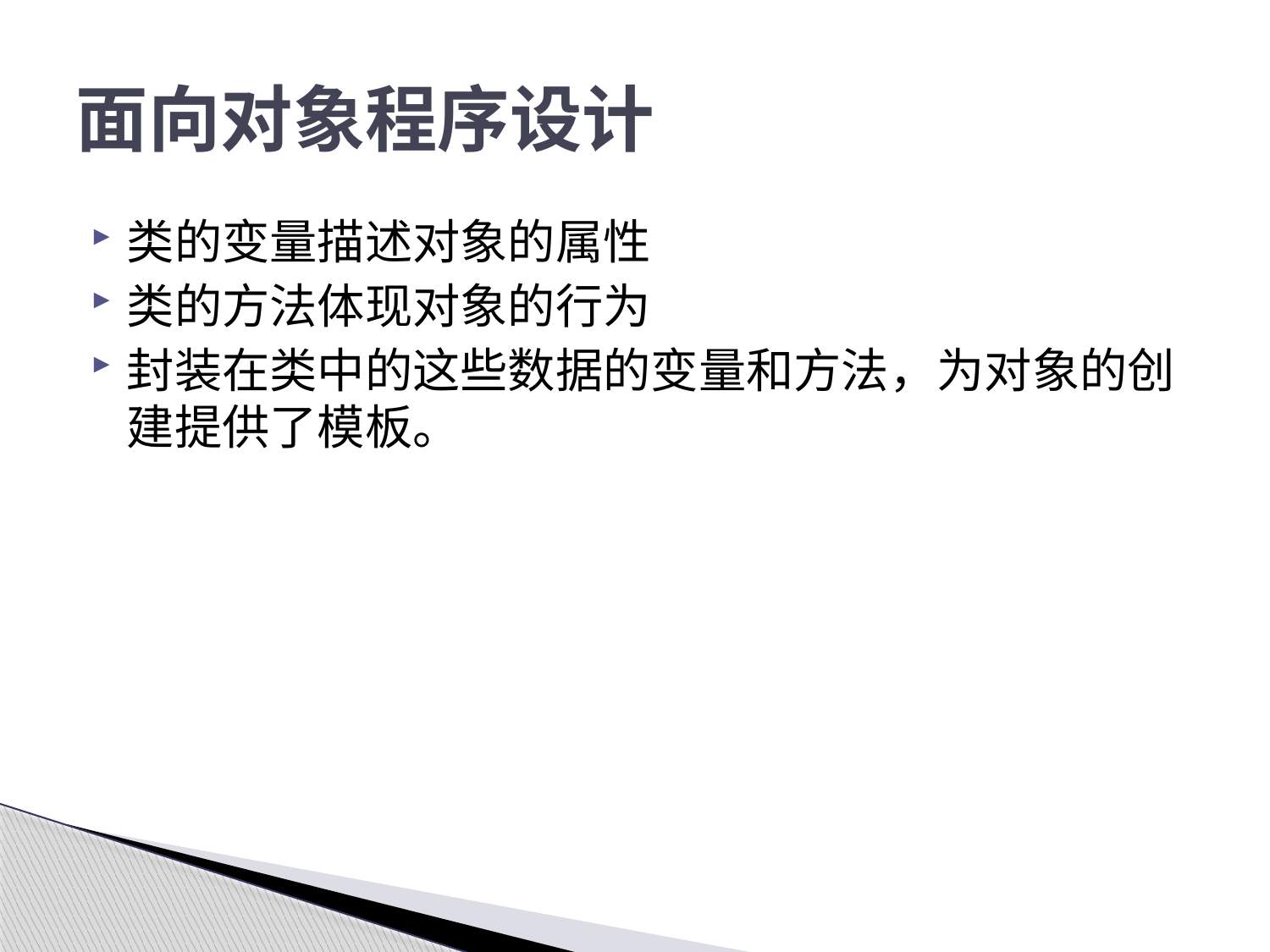

# 面向对象程序设计
类的变量描述对象的属性
类的方法体现对象的行为
封装在类中的这些数据的变量和方法，为对象的创建提供了模板。